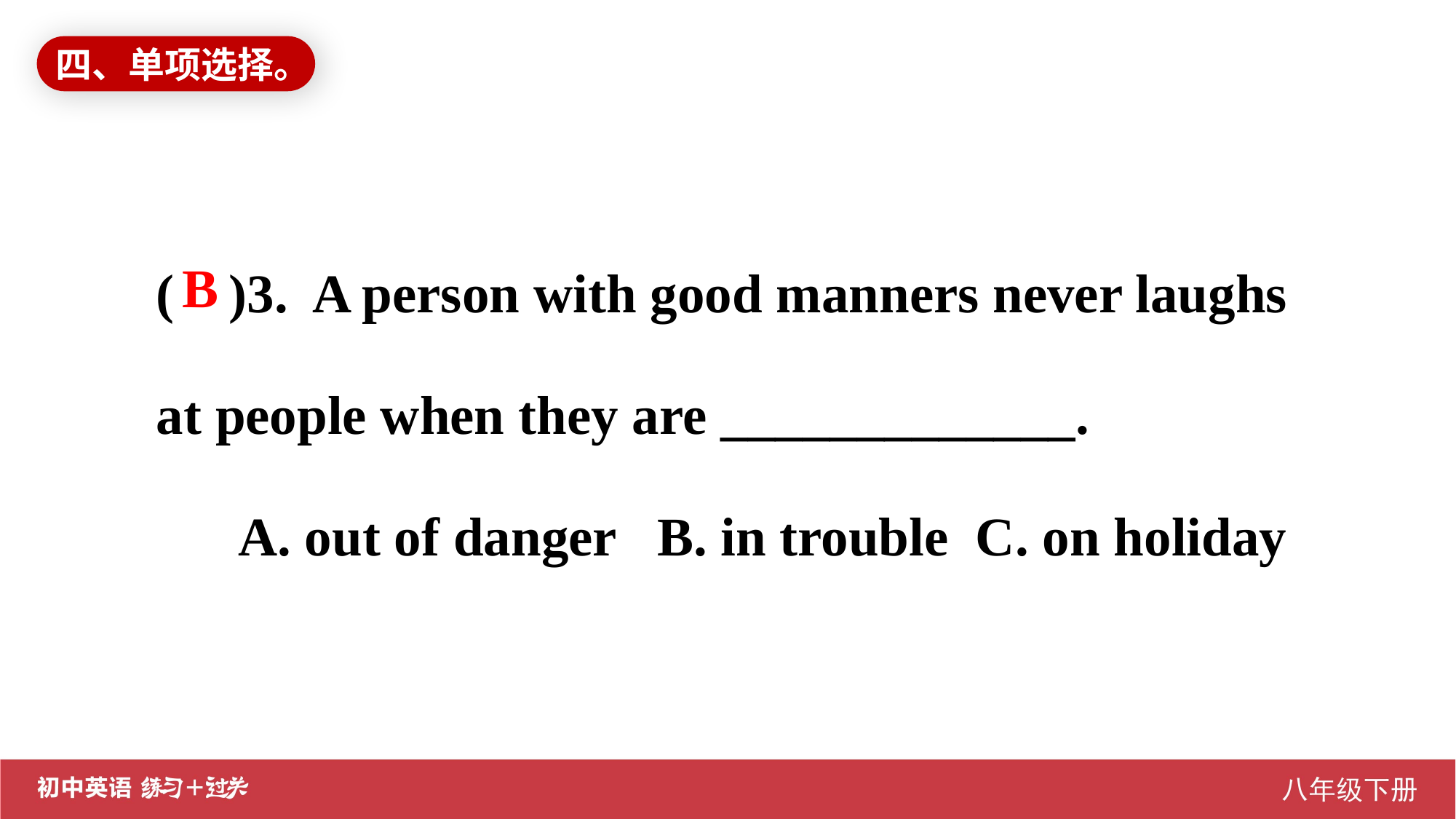

四、单项选择。
(    )3.  A person with good manners never laughs at people when they are _____________.
      A. out of danger   B. in trouble  C. on holiday
B